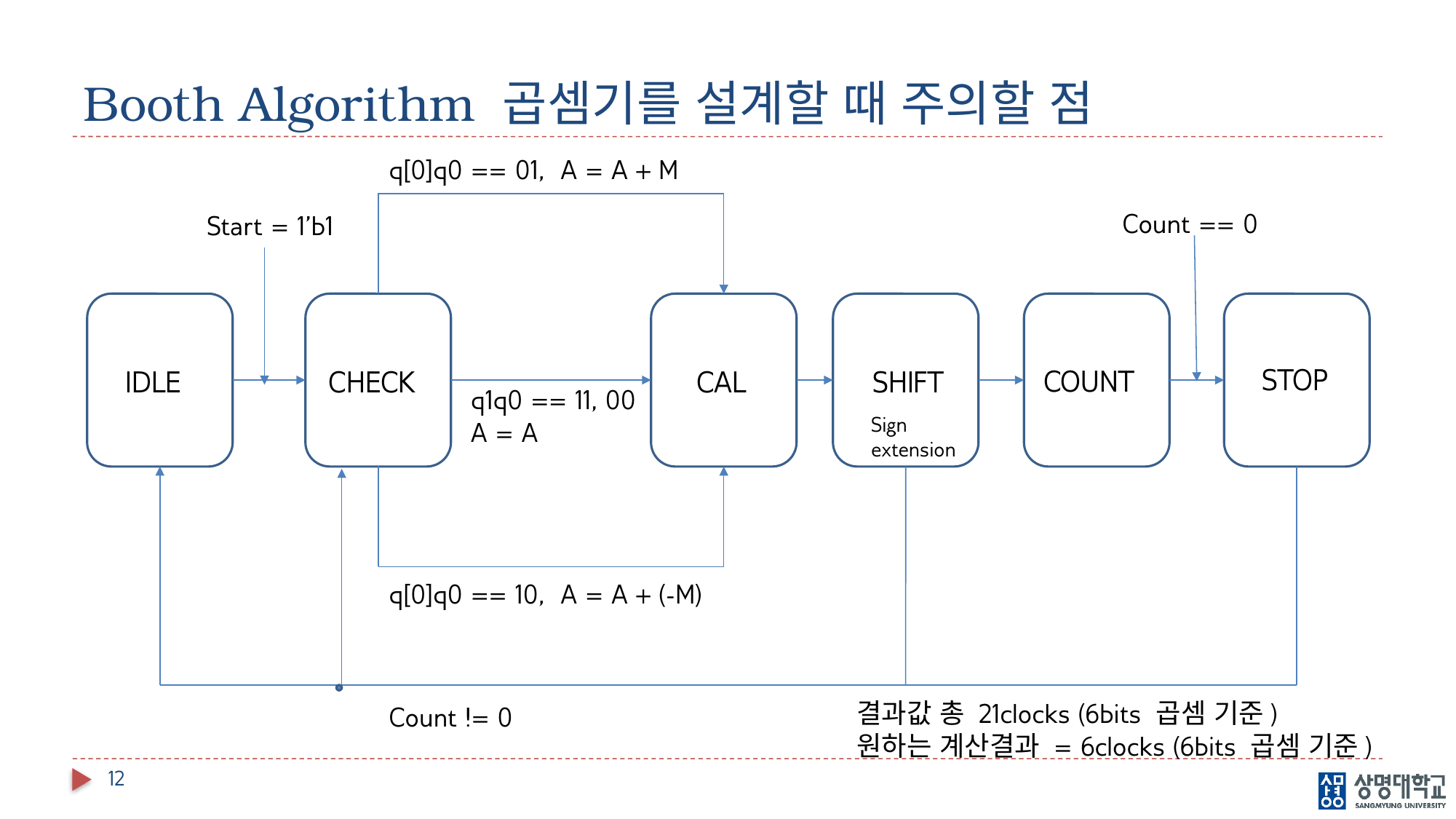

# Booth Algorithm 곱셈기를 설계할 때 주의할 점

q[0]q0 == 01,  A = A + M
Count == 0
Start = 1’b1

STOP
COUNT
IDLE
CHECK
CAL
SHIFT
q1q0 == 11, 00
A = A
Sign extension
q[0]q0 == 10,  A = A + (-M)

결과값 총 21clocks (6bits 곱셈 기준)
원하는 계산결과 = 6clocks (6bits 곱셈 기준)
Count != 0
12